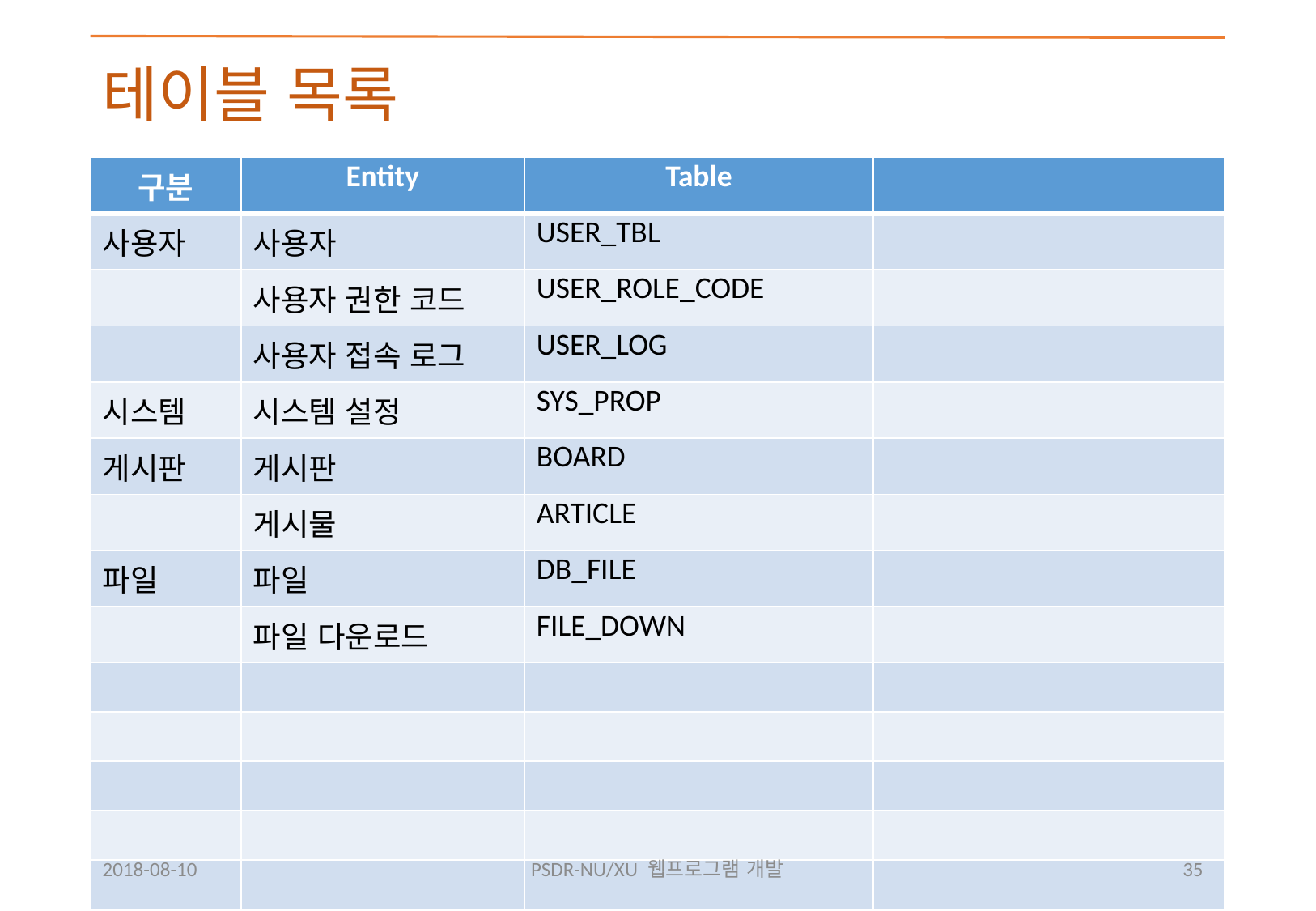

# 테이블 목록
| 구분 | Entity | Table |  |
| --- | --- | --- | --- |
| 사용자 | 사용자 | USER\_TBL |  |
|  | 사용자 권한 코드 | USER\_ROLE\_CODE |  |
|  | 사용자 접속 로그 | USER\_LOG |  |
| 시스템 | 시스템 설정 | SYS\_PROP |  |
| 게시판 | 게시판 | BOARD |  |
|  | 게시물 | ARTICLE |  |
| 파일 | 파일 | DB\_FILE |  |
|  | 파일 다운로드 | FILE\_DOWN |  |
|  |  |  |  |
|  |  |  |  |
|  |  |  |  |
|  |  |  |  |
|  |  |  |  |
2018-08-10
PSDR-NU/XU 웹프로그램 개발
35